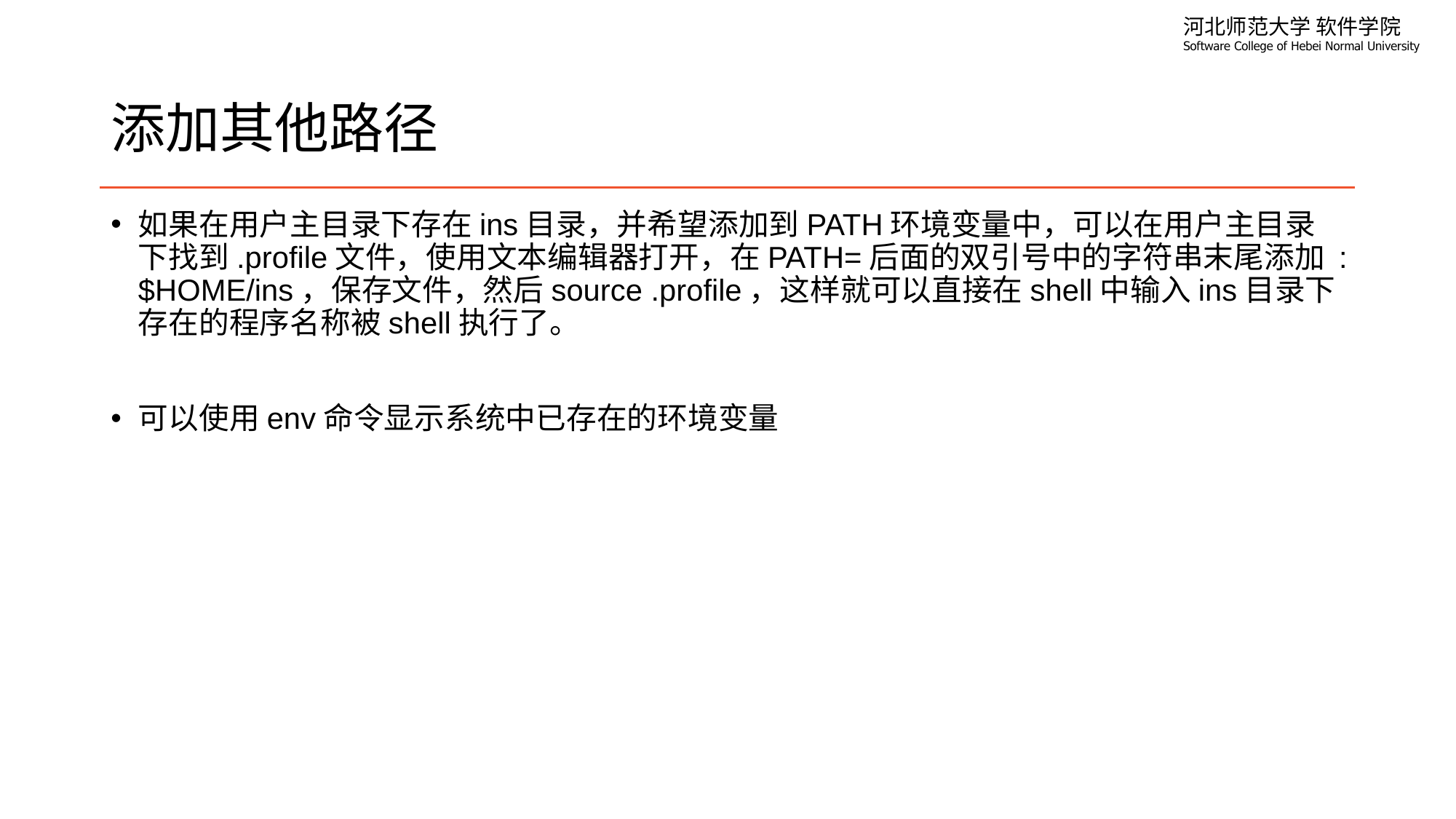

# 添加其他路径
如果在用户主目录下存在ins目录，并希望添加到PATH环境变量中，可以在用户主目录下找到.profile文件，使用文本编辑器打开，在PATH=后面的双引号中的字符串末尾添加 :$HOME/ins，保存文件，然后source .profile，这样就可以直接在shell中输入ins目录下存在的程序名称被shell执行了。

可以使用env命令显示系统中已存在的环境变量